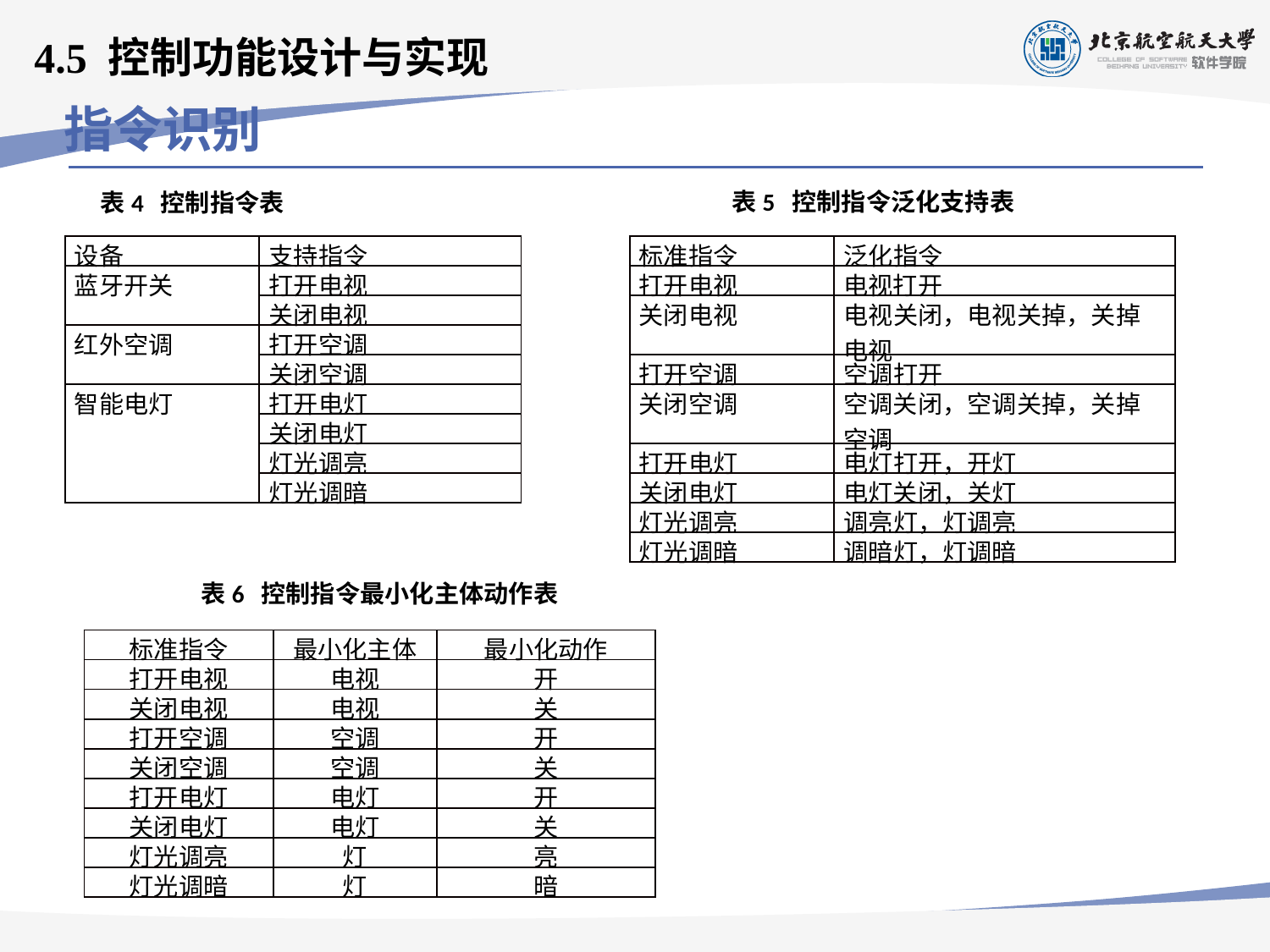

4.5 控制功能设计与实现
指令识别
表5  控制指令泛化支持表
表4  控制指令表
| 设备 | 支持指令 |
| --- | --- |
| 蓝牙开关 | 打开电视 |
|  | 关闭电视 |
| 红外空调 | 打开空调 |
|  | 关闭空调 |
| 智能电灯 | 打开电灯 |
|  | 关闭电灯 |
|  | 灯光调亮 |
|  | 灯光调暗 |
| 标准指令 | 泛化指令 |
| --- | --- |
| 打开电视 | 电视打开 |
| 关闭电视 | 电视关闭，电视关掉，关掉电视 |
| 打开空调 | 空调打开 |
| 关闭空调 | 空调关闭，空调关掉，关掉空调 |
| 打开电灯 | 电灯打开，开灯 |
| 关闭电灯 | 电灯关闭，关灯 |
| 灯光调亮 | 调亮灯，灯调亮 |
| 灯光调暗 | 调暗灯，灯调暗 |
表6  控制指令最小化主体动作表
| 标准指令 | 最小化主体 | 最小化动作 |
| --- | --- | --- |
| 打开电视 | 电视 | 开 |
| 关闭电视 | 电视 | 关 |
| 打开空调 | 空调 | 开 |
| 关闭空调 | 空调 | 关 |
| 打开电灯 | 电灯 | 开 |
| 关闭电灯 | 电灯 | 关 |
| 灯光调亮 | 灯 | 亮 |
| 灯光调暗 | 灯 | 暗 |